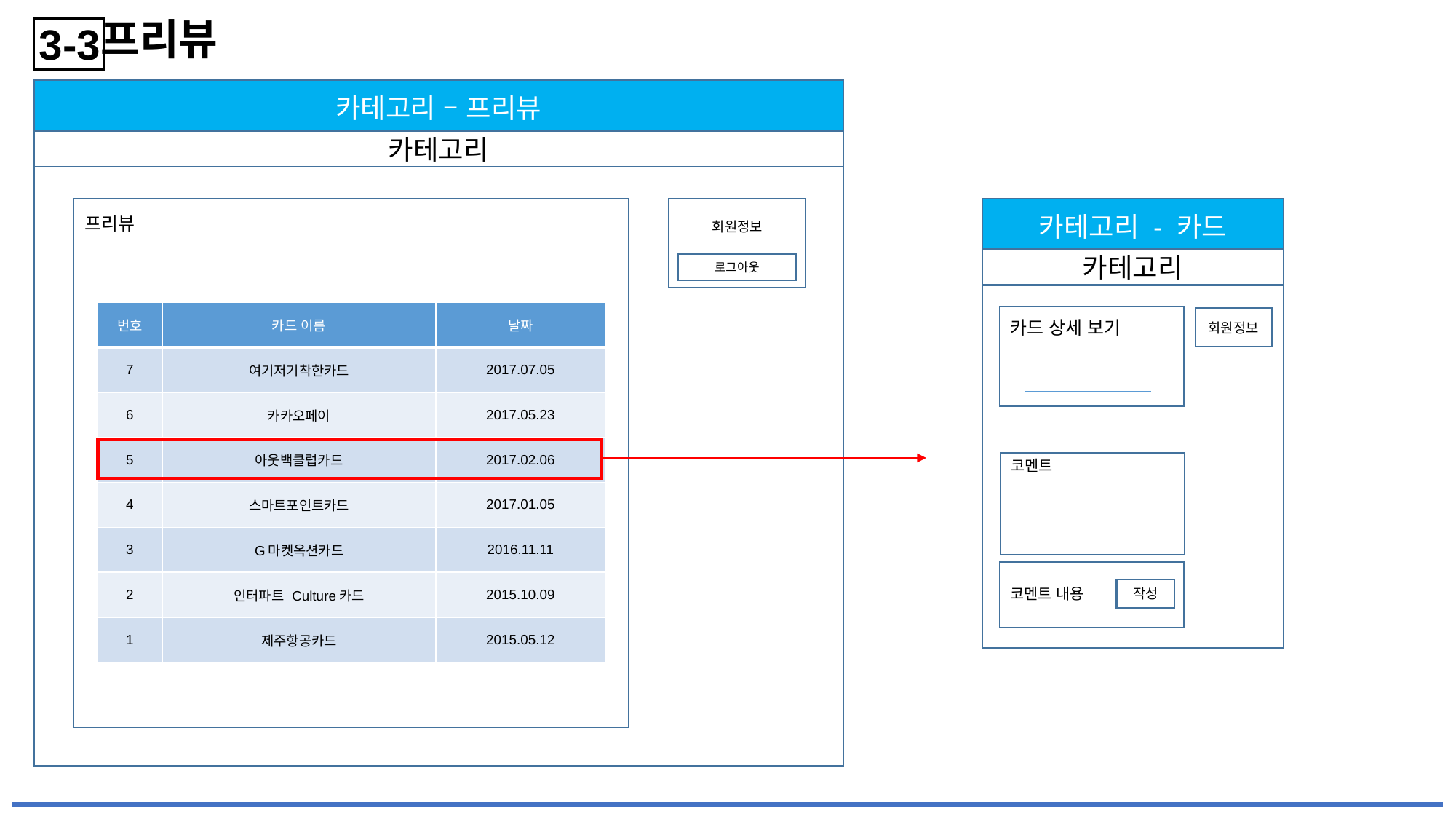

프리뷰
3-3

카테고리 – 프리뷰
카테고리

회원정보

프리뷰

로그아웃
카테고리 - 카드
카테고리

카드 상세 보기

코멘트

코멘트 내용

작성
회원정보
| 번호 | 카드 이름 | 날짜 |
| --- | --- | --- |
| 7 | 여기저기착한카드 | 2017.07.05 |
| 6 | 카카오페이 | 2017.05.23 |
| 5 | 아웃백클럽카드 | 2017.02.06 |
| 4 | 스마트포인트카드 | 2017.01.05 |
| 3 | G마켓옥션카드 | 2016.11.11 |
| 2 | 인터파트 Culture카드 | 2015.10.09 |
| 1 | 제주항공카드 | 2015.05.12 |